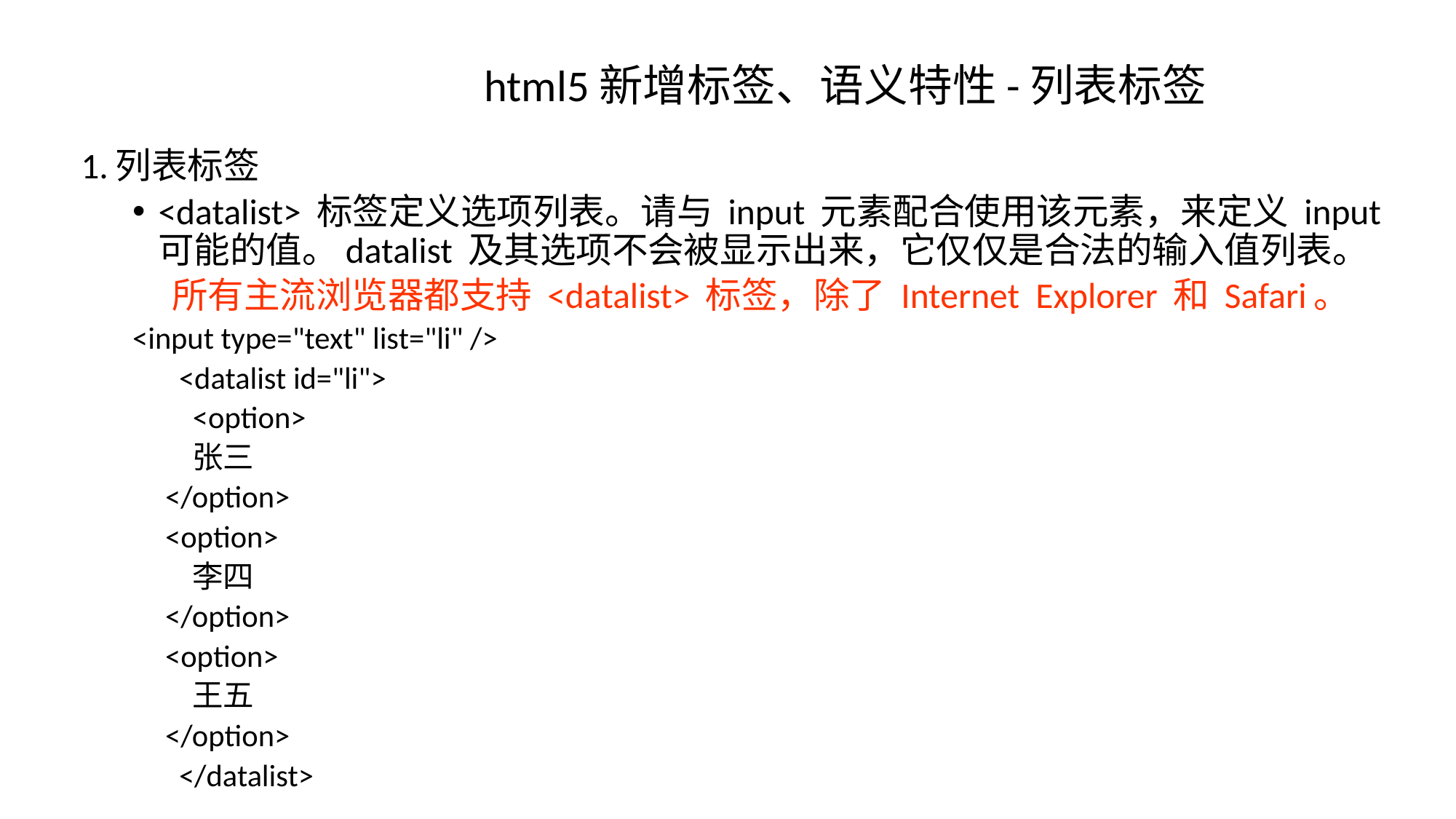

# html5新增标签、语义特性-列表标签
1.列表标签
<datalist> 标签定义选项列表。请与 input 元素配合使用该元素，来定义 input 可能的值。datalist 及其选项不会被显示出来，它仅仅是合法的输入值列表。
    所有主流浏览器都支持 <datalist> 标签，除了 Internet  Explorer 和 Safari。
<input type="text" list="li" />
	   <datalist id="li">
	     <option>
		    张三
		 </option>
		 <option>
		    李四
		 </option>
		 <option>
		    王五
		 </option>
	   </datalist>